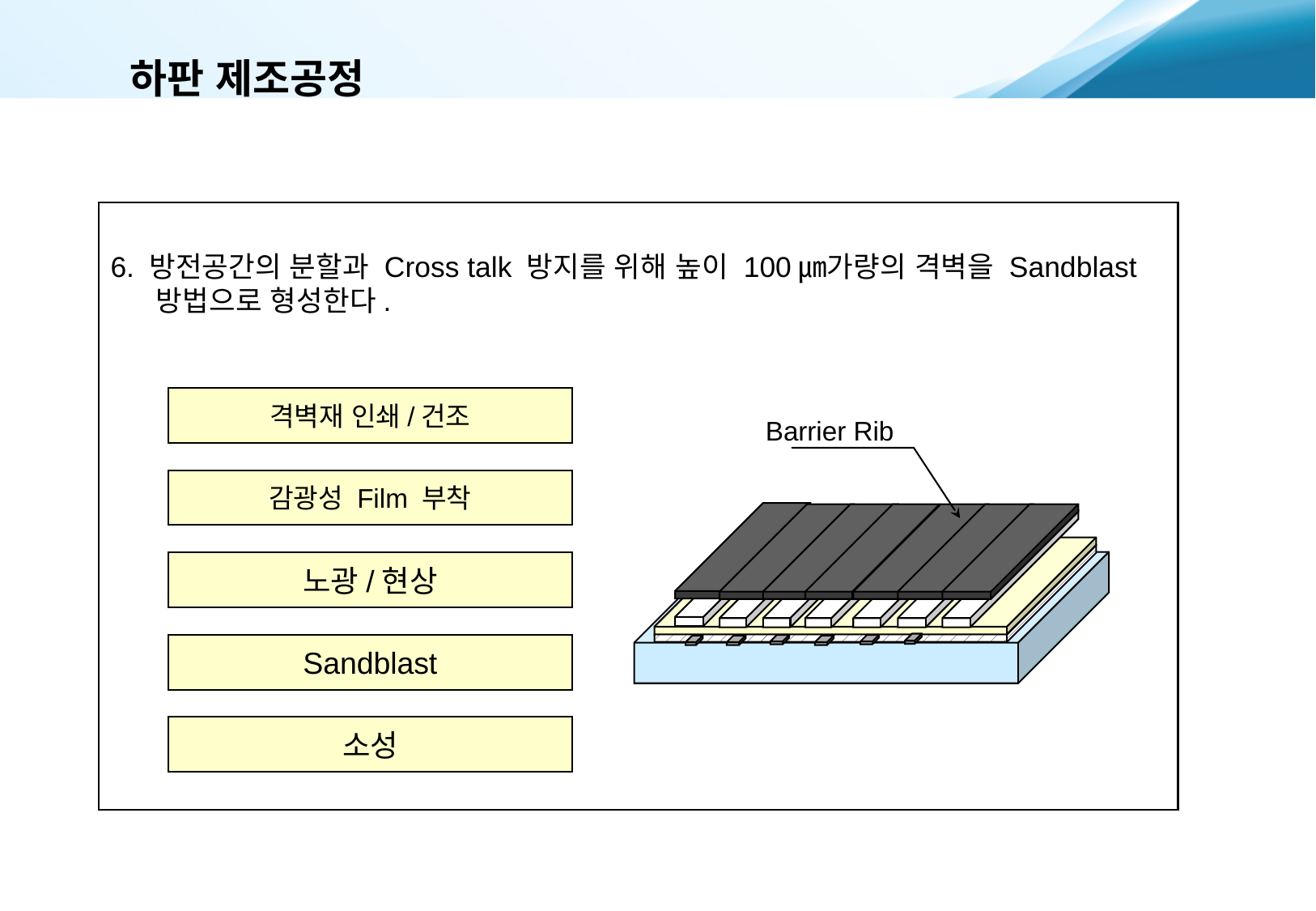

# 하판 제조공정

6. 방전공간의 분할과 Cross talk 방지를 위해 높이 100㎛가량의 격벽을 Sandblast 방법으로 형성한다.
격벽재 인쇄/건조
감광성 Film 부착
노광/현상
Sandblast
소성
Barrier Rib